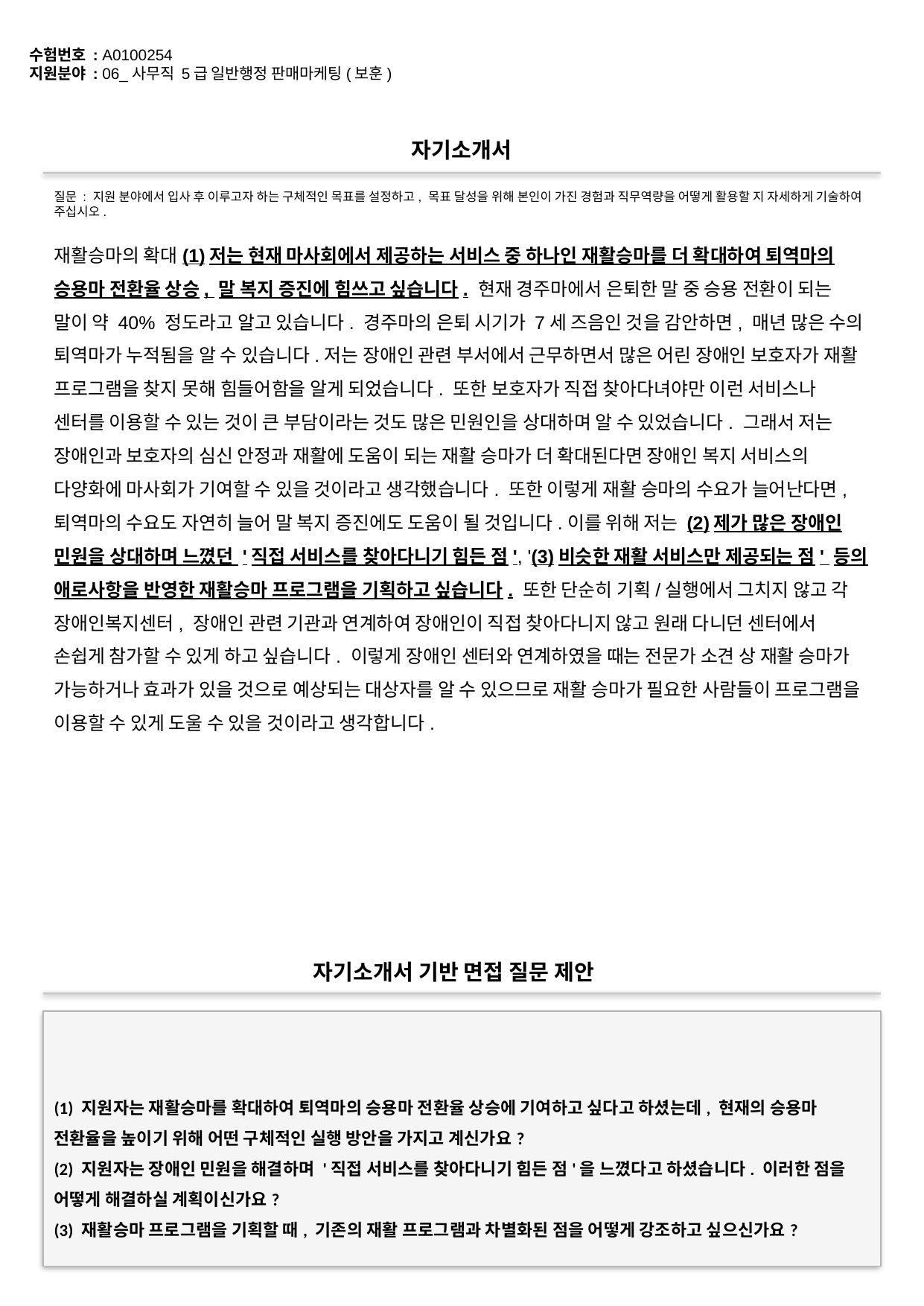

수험번호 : A0100254
지원분야 : 06_사무직 5급 일반행정 판매마케팅(보훈)
#

자기소개서

질문 : 지원 분야에서 입사 후 이루고자 하는 구체적인 목표를 설정하고, 목표 달성을 위해 본인이 가진 경험과 직무역량을 어떻게 활용할 지 자세하게 기술하여 주십시오.

재활승마의 확대(1)저는 현재 마사회에서 제공하는 서비스 중 하나인 재활승마를 더 확대하여 퇴역마의 승용마 전환율 상승, 말 복지 증진에 힘쓰고 싶습니다. 현재 경주마에서 은퇴한 말 중 승용 전환이 되는 말이 약 40% 정도라고 알고 있습니다. 경주마의 은퇴 시기가 7세 즈음인 것을 감안하면, 매년 많은 수의 퇴역마가 누적됨을 알 수 있습니다.저는 장애인 관련 부서에서 근무하면서 많은 어린 장애인 보호자가 재활 프로그램을 찾지 못해 힘들어함을 알게 되었습니다. 또한 보호자가 직접 찾아다녀야만 이런 서비스나 센터를 이용할 수 있는 것이 큰 부담이라는 것도 많은 민원인을 상대하며 알 수 있었습니다. 그래서 저는 장애인과 보호자의 심신 안정과 재활에 도움이 되는 재활 승마가 더 확대된다면 장애인 복지 서비스의 다양화에 마사회가 기여할 수 있을 것이라고 생각했습니다. 또한 이렇게 재활 승마의 수요가 늘어난다면, 퇴역마의 수요도 자연히 늘어 말 복지 증진에도 도움이 될 것입니다.이를 위해 저는 (2)제가 많은 장애인 민원을 상대하며 느꼈던 '직접 서비스를 찾아다니기 힘든 점', '(3)비슷한 재활 서비스만 제공되는 점' 등의 애로사항을 반영한 재활승마 프로그램을 기획하고 싶습니다. 또한 단순히 기획/실행에서 그치지 않고 각 장애인복지센터, 장애인 관련 기관과 연계하여 장애인이 직접 찾아다니지 않고 원래 다니던 센터에서 손쉽게 참가할 수 있게 하고 싶습니다. 이렇게 장애인 센터와 연계하였을 때는 전문가 소견 상 재활 승마가 가능하거나 효과가 있을 것으로 예상되는 대상자를 알 수 있으므로 재활 승마가 필요한 사람들이 프로그램을 이용할 수 있게 도울 수 있을 것이라고 생각합니다.

자기소개서 기반 면접 질문 제안

(1) 지원자는 재활승마를 확대하여 퇴역마의 승용마 전환율 상승에 기여하고 싶다고 하셨는데, 현재의 승용마 전환율을 높이기 위해 어떤 구체적인 실행 방안을 가지고 계신가요?
(2) 지원자는 장애인 민원을 해결하며 '직접 서비스를 찾아다니기 힘든 점'을 느꼈다고 하셨습니다. 이러한 점을 어떻게 해결하실 계획이신가요?
(3) 재활승마 프로그램을 기획할 때, 기존의 재활 프로그램과 차별화된 점을 어떻게 강조하고 싶으신가요?